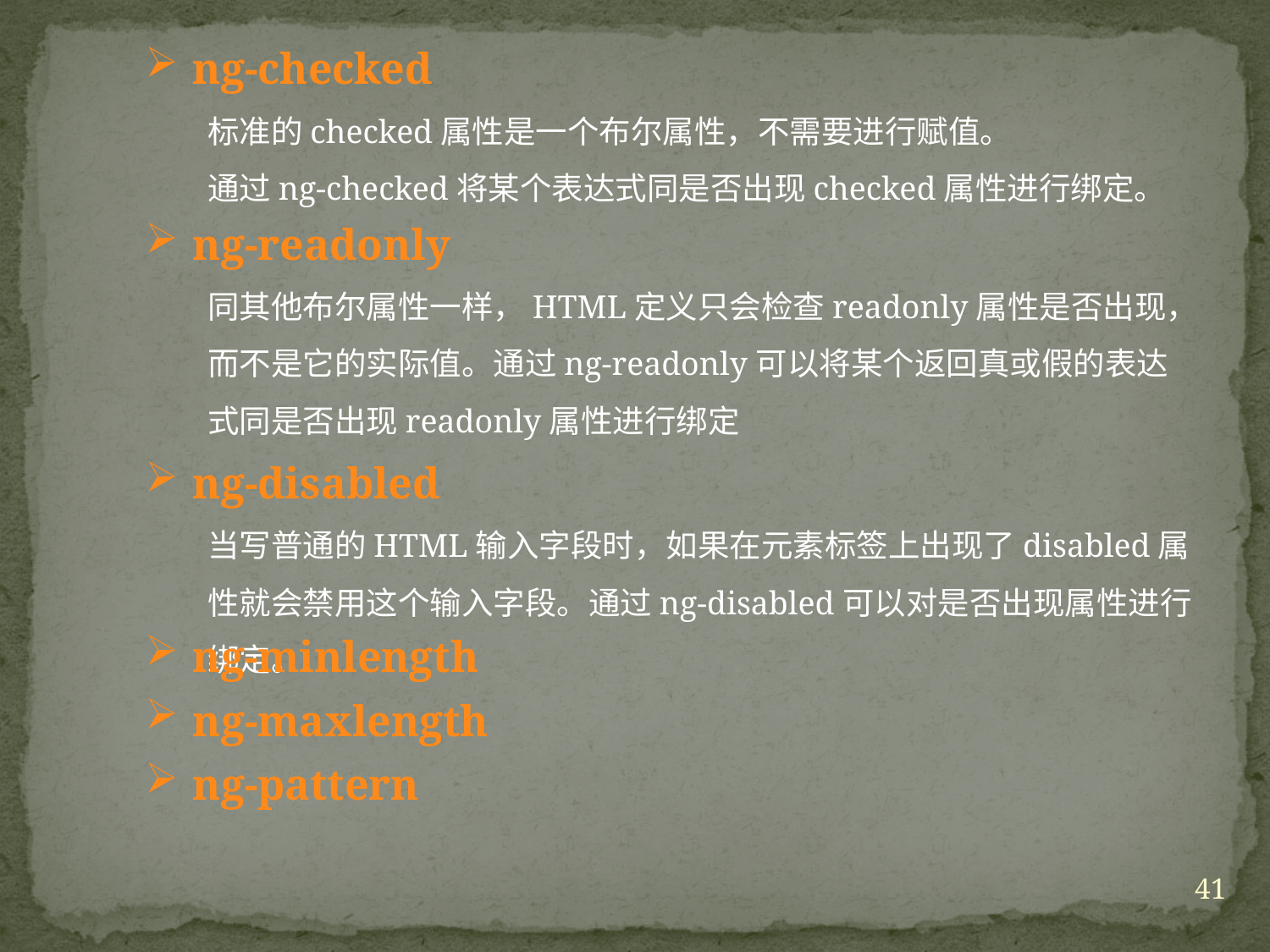

ng-checked
标准的checked属性是一个布尔属性，不需要进行赋值。
通过ng-checked将某个表达式同是否出现checked属性进行绑定。
ng-readonly
同其他布尔属性一样，HTML定义只会检查readonly属性是否出现，而不是它的实际值。通过ng-readonly可以将某个返回真或假的表达式同是否出现readonly属性进行绑定
ng-disabled
当写普通的HTML输入字段时，如果在元素标签上出现了disabled属性就会禁用这个输入字段。通过ng-disabled可以对是否出现属性进行绑定。
ng-minlength
ng-maxlength
ng-pattern
41